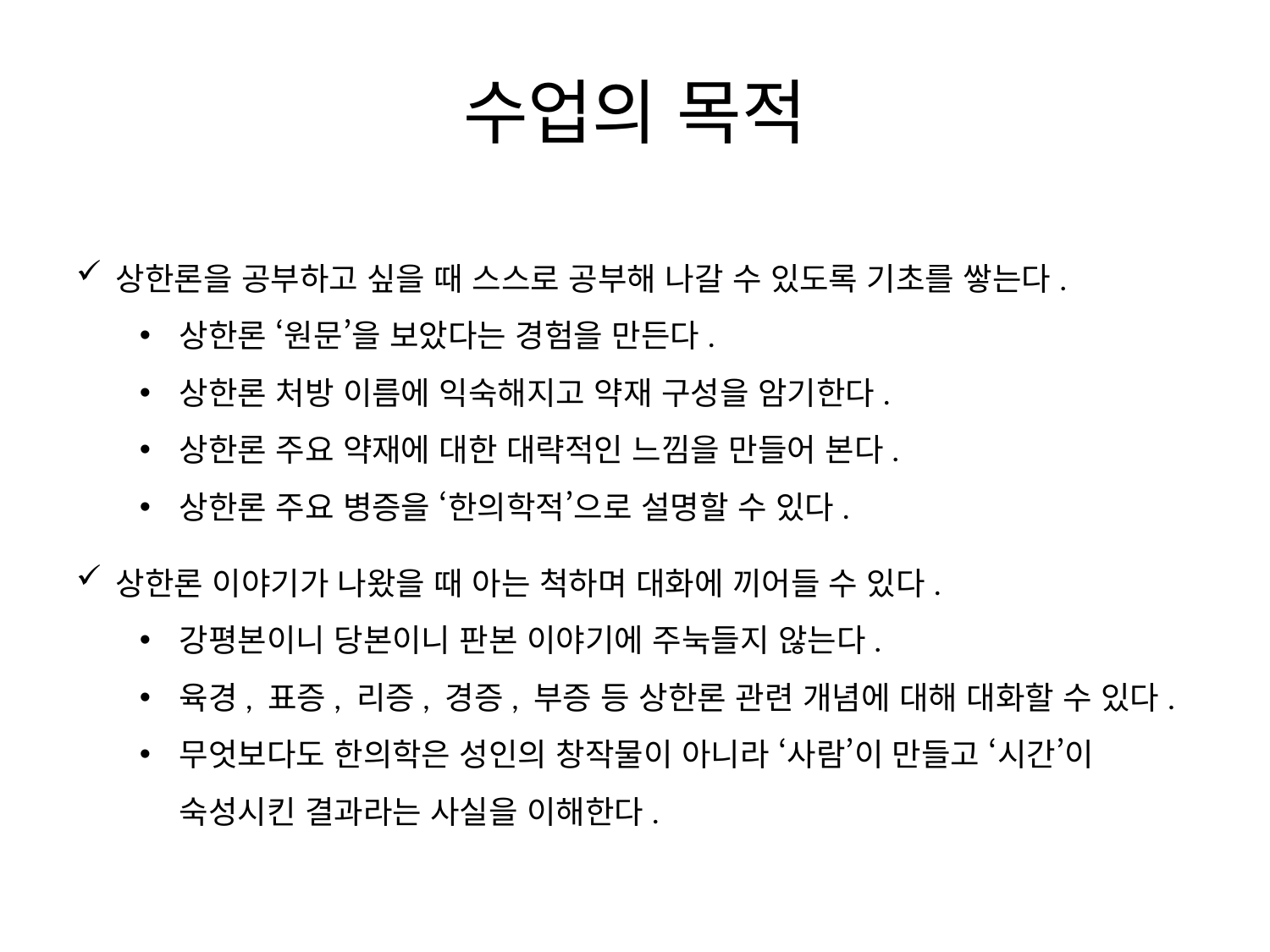

수업의 목적
상한론을 공부하고 싶을 때 스스로 공부해 나갈 수 있도록 기초를 쌓는다.
상한론 ‘원문’을 보았다는 경험을 만든다.
상한론 처방 이름에 익숙해지고 약재 구성을 암기한다.
상한론 주요 약재에 대한 대략적인 느낌을 만들어 본다.
상한론 주요 병증을 ‘한의학적’으로 설명할 수 있다.

상한론 이야기가 나왔을 때 아는 척하며 대화에 끼어들 수 있다.
강평본이니 당본이니 판본 이야기에 주눅들지 않는다.
육경, 표증, 리증, 경증, 부증 등 상한론 관련 개념에 대해 대화할 수 있다.
무엇보다도 한의학은 성인의 창작물이 아니라 ‘사람’이 만들고 ‘시간’이 숙성시킨 결과라는 사실을 이해한다.